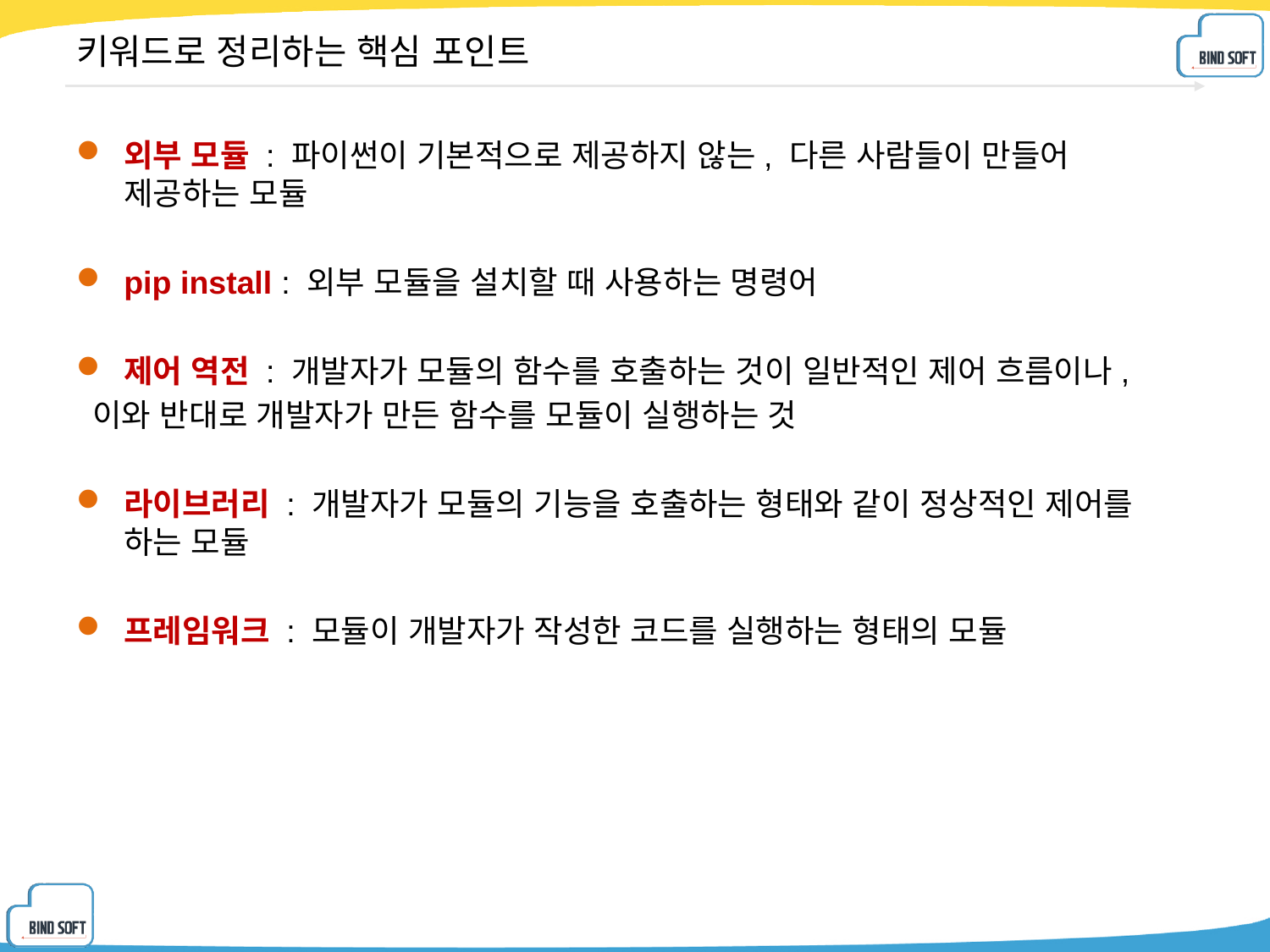

# 키워드로 정리하는 핵심 포인트
외부 모듈 : 파이썬이 기본적으로 제공하지 않는, 다른 사람들이 만들어 제공하는 모듈

pip install : 외부 모듈을 설치할 때 사용하는 명령어

제어 역전 : 개발자가 모듈의 함수를 호출하는 것이 일반적인 제어 흐름이나,
 이와 반대로 개발자가 만든 함수를 모듈이 실행하는 것

라이브러리 : 개발자가 모듈의 기능을 호출하는 형태와 같이 정상적인 제어를 하는 모듈

프레임워크 : 모듈이 개발자가 작성한 코드를 실행하는 형태의 모듈